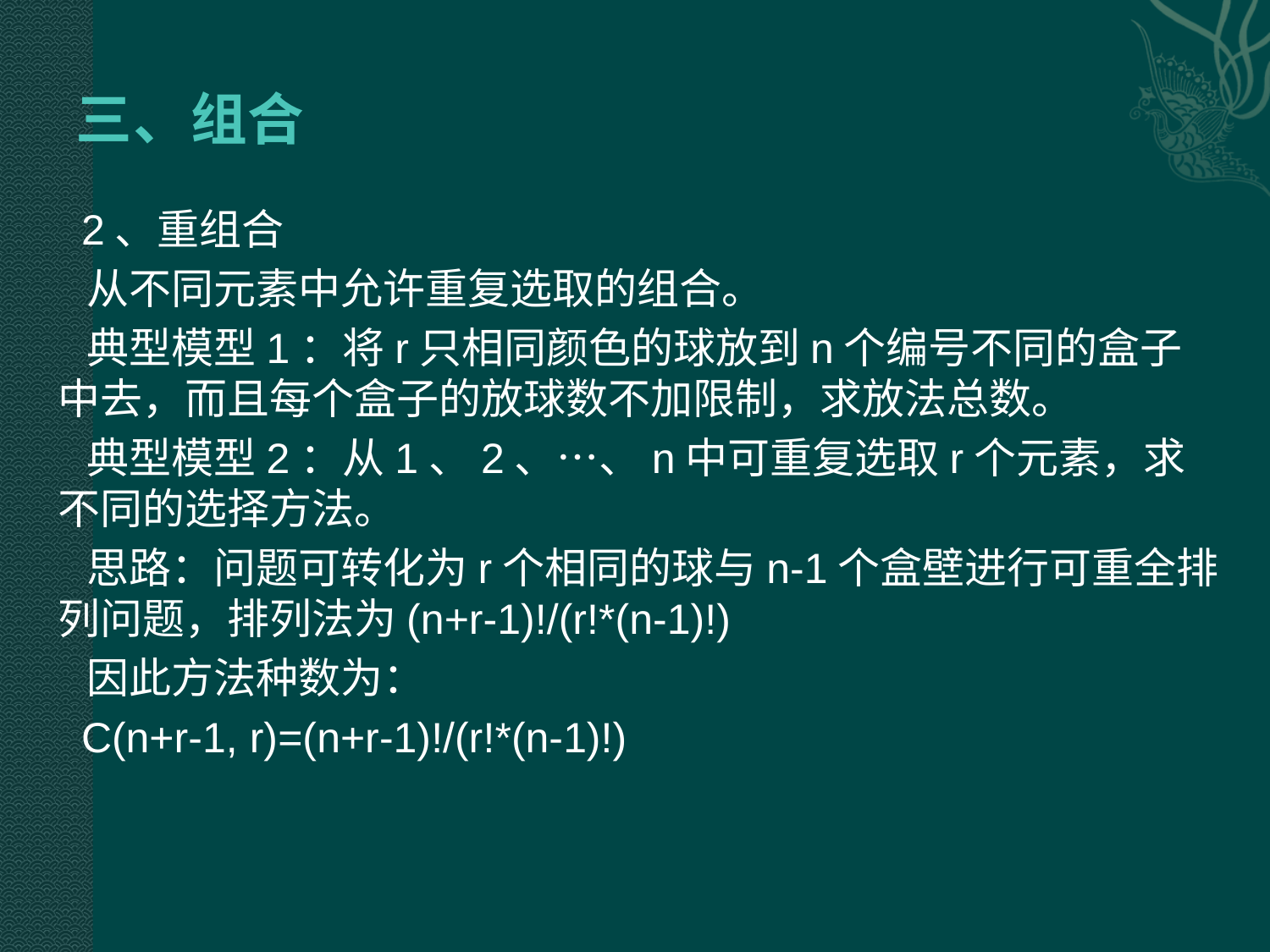

# 三、组合
  2、重组合
  从不同元素中允许重复选取的组合。
  典型模型1：将r只相同颜色的球放到n个编号不同的盒子中去，而且每个盒子的放球数不加限制，求放法总数。
  典型模型2：从1、2、…、n中可重复选取r个元素，求不同的选择方法。
  思路：问题可转化为r个相同的球与n-1个盒壁进行可重全排列问题，排列法为(n+r-1)!/(r!*(n-1)!)
  因此方法种数为：
  C(n+r-1, r)=(n+r-1)!/(r!*(n-1)!)